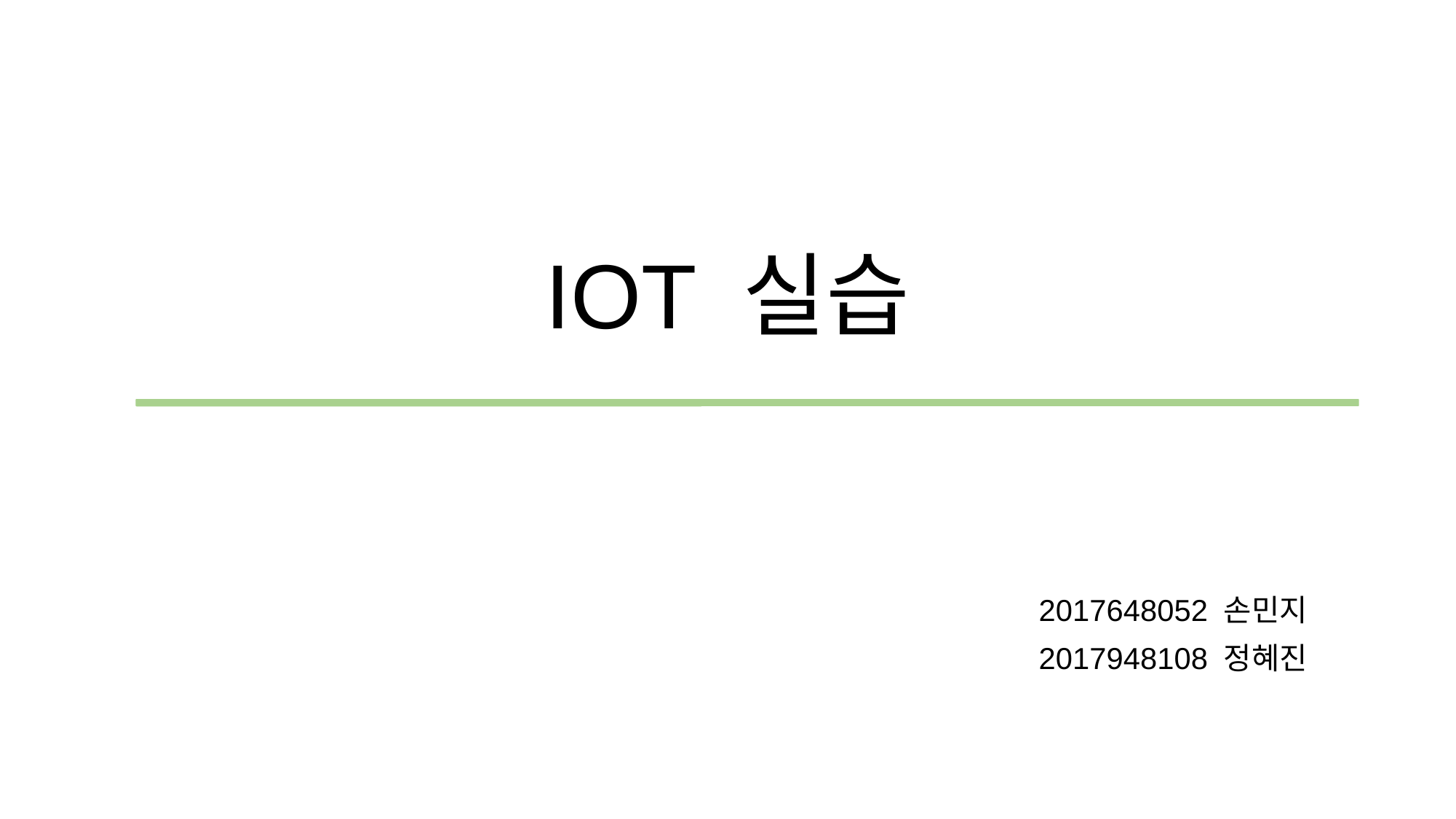

# IOT 실습

2017648052 손민지
2017948108 정혜진